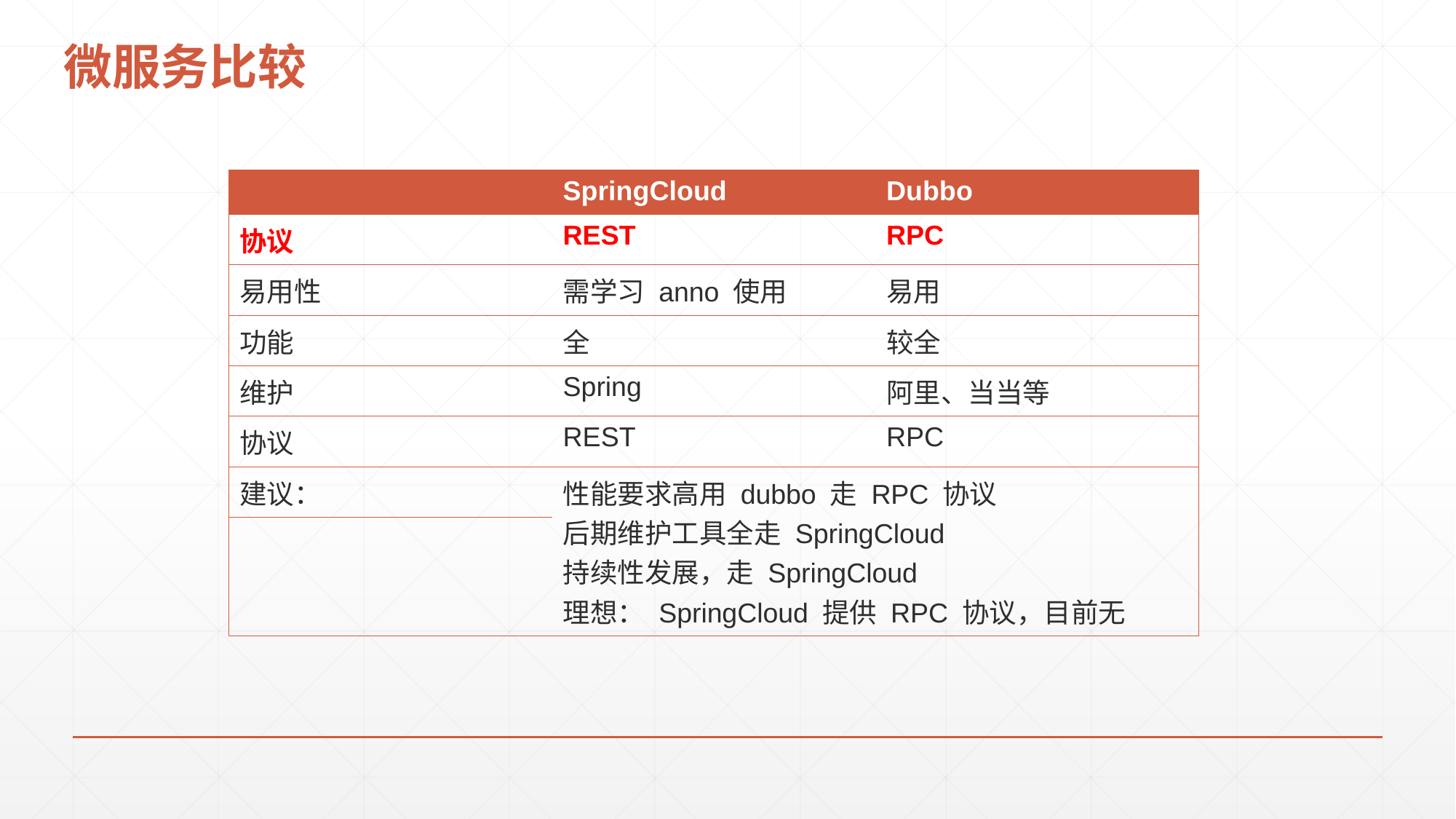

# 微服务比较
|  | SpringCloud | Dubbo |
| --- | --- | --- |
| 协议 | REST | RPC |
| 易用性 | 需学习 anno 使用 | 易用 |
| 功能 | 全 | 较全 |
| 维护 | Spring | 阿里、当当等 |
| 协议 | REST | RPC |
| 建议： | 性能要求高用 dubbo 走 RPC 协议 后期维护工具全走 SpringCloud 持续性发展，走 SpringCloud 理想： SpringCloud 提供 RPC 协议，目前无 |  |
|  |  |  |